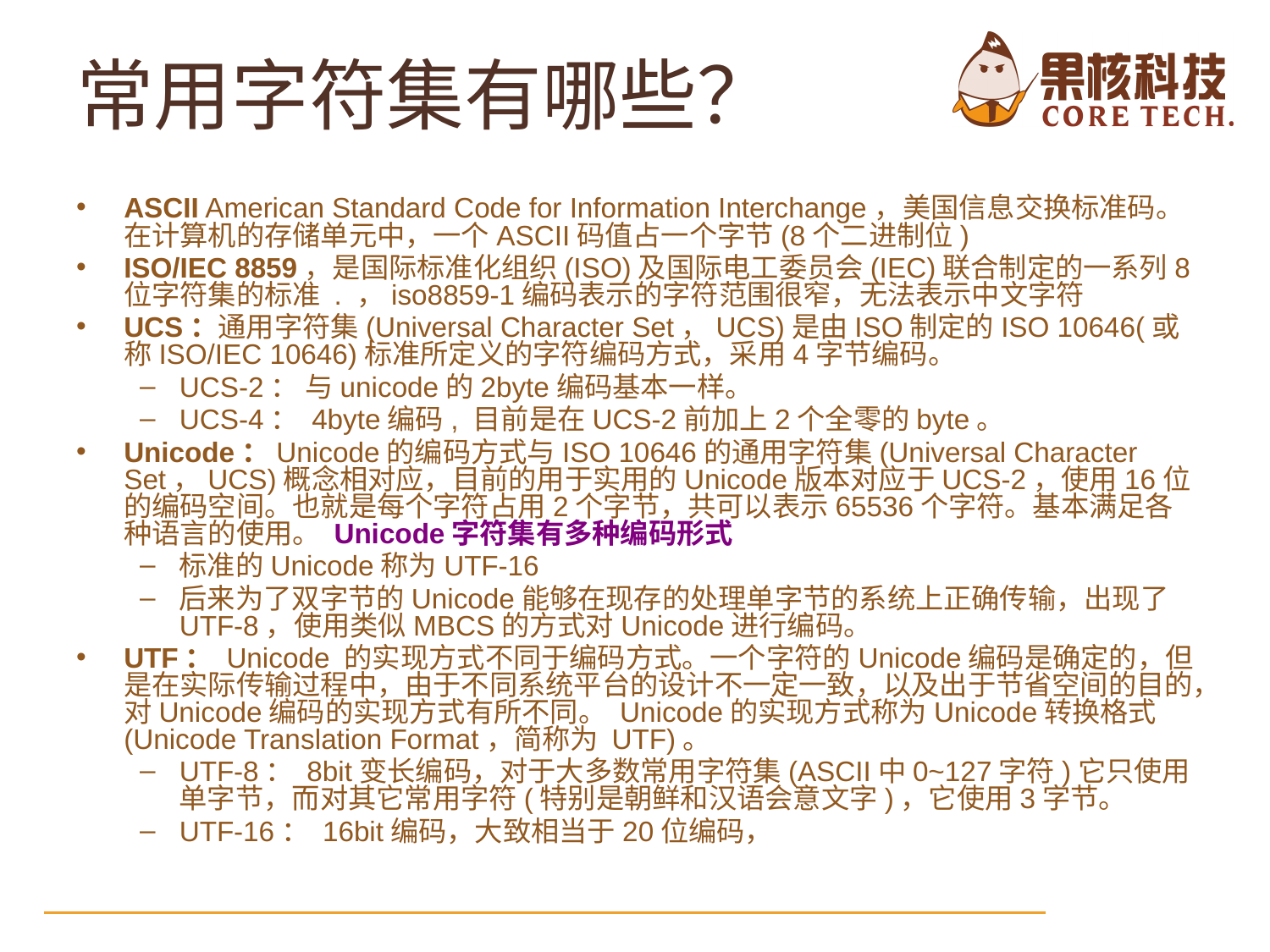

# 常用字符集有哪些？
ASCII American Standard Code for Information Interchange，美国信息交换标准码。在计算机的存储单元中，一个ASCII码值占一个字节(8个二进制位)
ISO/IEC 8859，是国际标准化组织(ISO)及国际电工委员会(IEC)联合制定的一系列8位字符集的标准 . ，iso8859-1编码表示的字符范围很窄，无法表示中文字符
UCS：通用字符集(Universal Character Set，UCS)是由ISO制定的ISO 10646(或称ISO/IEC 10646)标准所定义的字符编码方式，采用4字节编码。
UCS-2： 与unicode的2byte编码基本一样。
UCS-4： 4byte编码, 目前是在UCS-2前加上2个全零的byte。
Unicode：Unicode的编码方式与ISO 10646的通用字符集(Universal Character Set，UCS)概念相对应，目前的用于实用的Unicode版本对应于UCS-2，使用16位的编码空间。也就是每个字符占用2个字节，共可以表示65536个字符。基本满足各种语言的使用。 Unicode字符集有多种编码形式
标准的Unicode称为UTF-16
后来为了双字节的Unicode能够在现存的处理单字节的系统上正确传输，出现了UTF-8，使用类似MBCS的方式对Unicode进行编码。
UTF： Unicode 的实现方式不同于编码方式。一个字符的Unicode编码是确定的，但是在实际传输过程中，由于不同系统平台的设计不一定一致，以及出于节省空间的目的，对Unicode编码的实现方式有所不同。 Unicode的实现方式称为Unicode转换格式(Unicode Translation Format，简称为 UTF)。
UTF-8： 8bit变长编码，对于大多数常用字符集(ASCII中0~127字符)它只使用单字节，而对其它常用字符(特别是朝鲜和汉语会意文字)，它使用3字节。
UTF-16： 16bit编码，大致相当于20位编码，